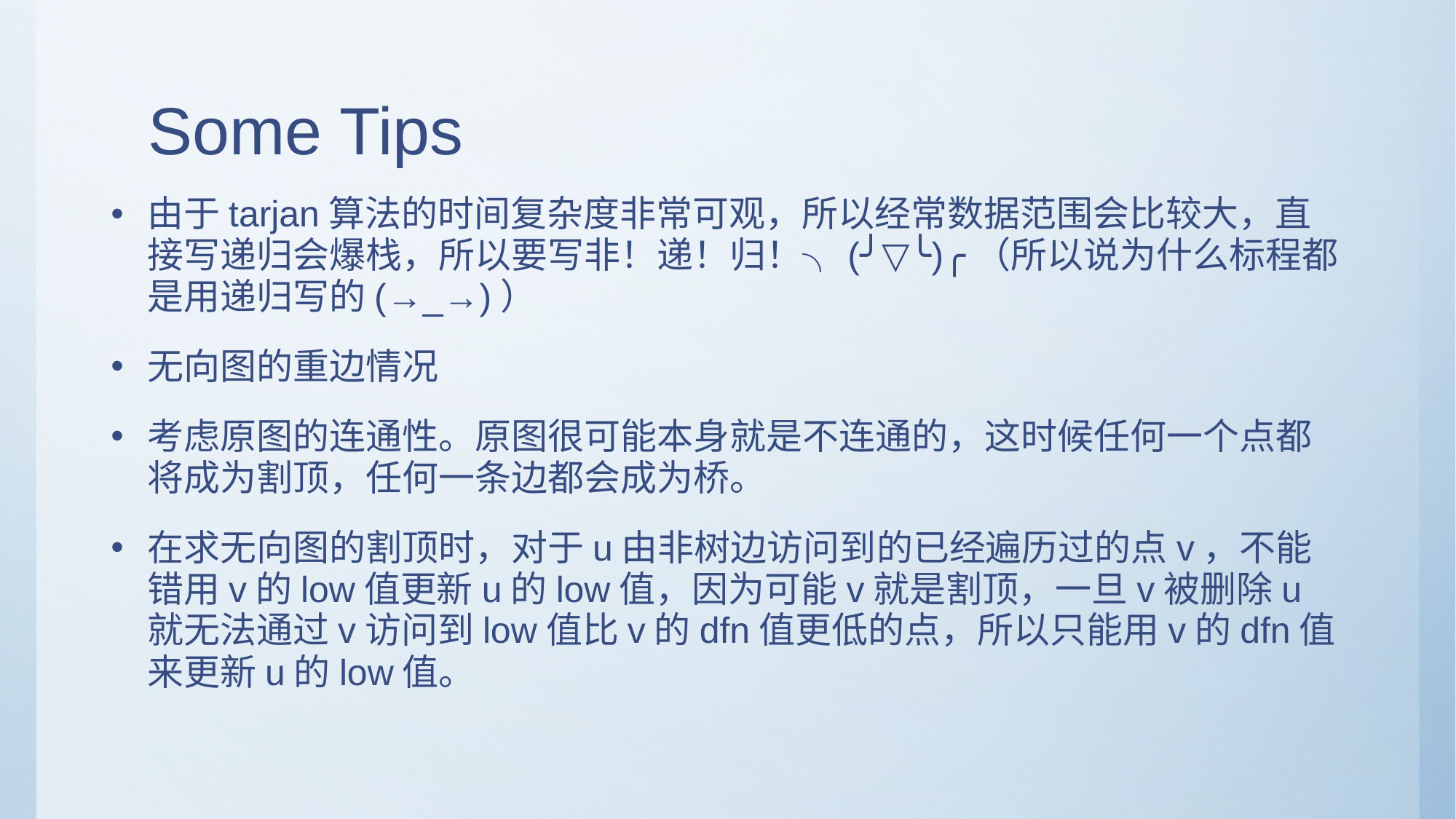

# Some Tips
由于tarjan算法的时间复杂度非常可观，所以经常数据范围会比较大，直接写递归会爆栈，所以要写非！递！归！╮(╯▽╰)╭（所以说为什么标程都是用递归写的(→_→)）
无向图的重边情况
考虑原图的连通性。原图很可能本身就是不连通的，这时候任何一个点都将成为割顶，任何一条边都会成为桥。
在求无向图的割顶时，对于u由非树边访问到的已经遍历过的点v，不能错用v的low值更新u的low值，因为可能v就是割顶，一旦v被删除u就无法通过v访问到low值比v的dfn值更低的点，所以只能用v的dfn值来更新u的low值。